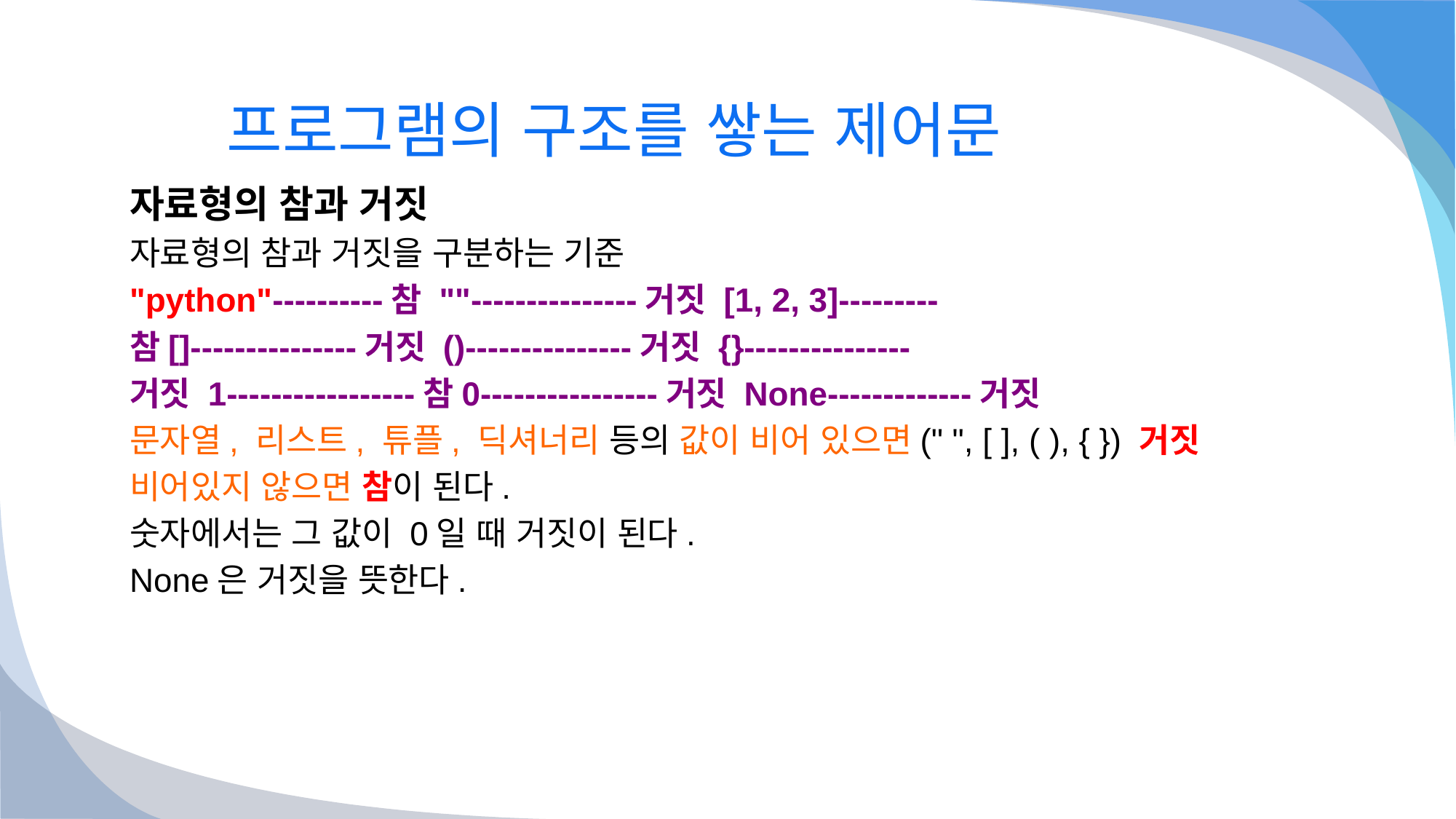

# 프로그램의 구조를 쌓는 제어문
자료형의 참과 거짓
자료형의 참과 거짓을 구분하는 기준
"python"----------참 ""---------------거짓 [1, 2, 3]---------
참[]---------------거짓 ()---------------거짓 {}---------------
거짓 1-----------------참0----------------거짓 None-------------거짓
문자열, 리스트, 튜플, 딕셔너리 등의 값이 비어 있으면(" ", [ ], ( ), { }) 거짓
비어있지 않으면 참이 된다.
숫자에서는 그 값이 0일 때 거짓이 된다.
None은 거짓을 뜻한다.